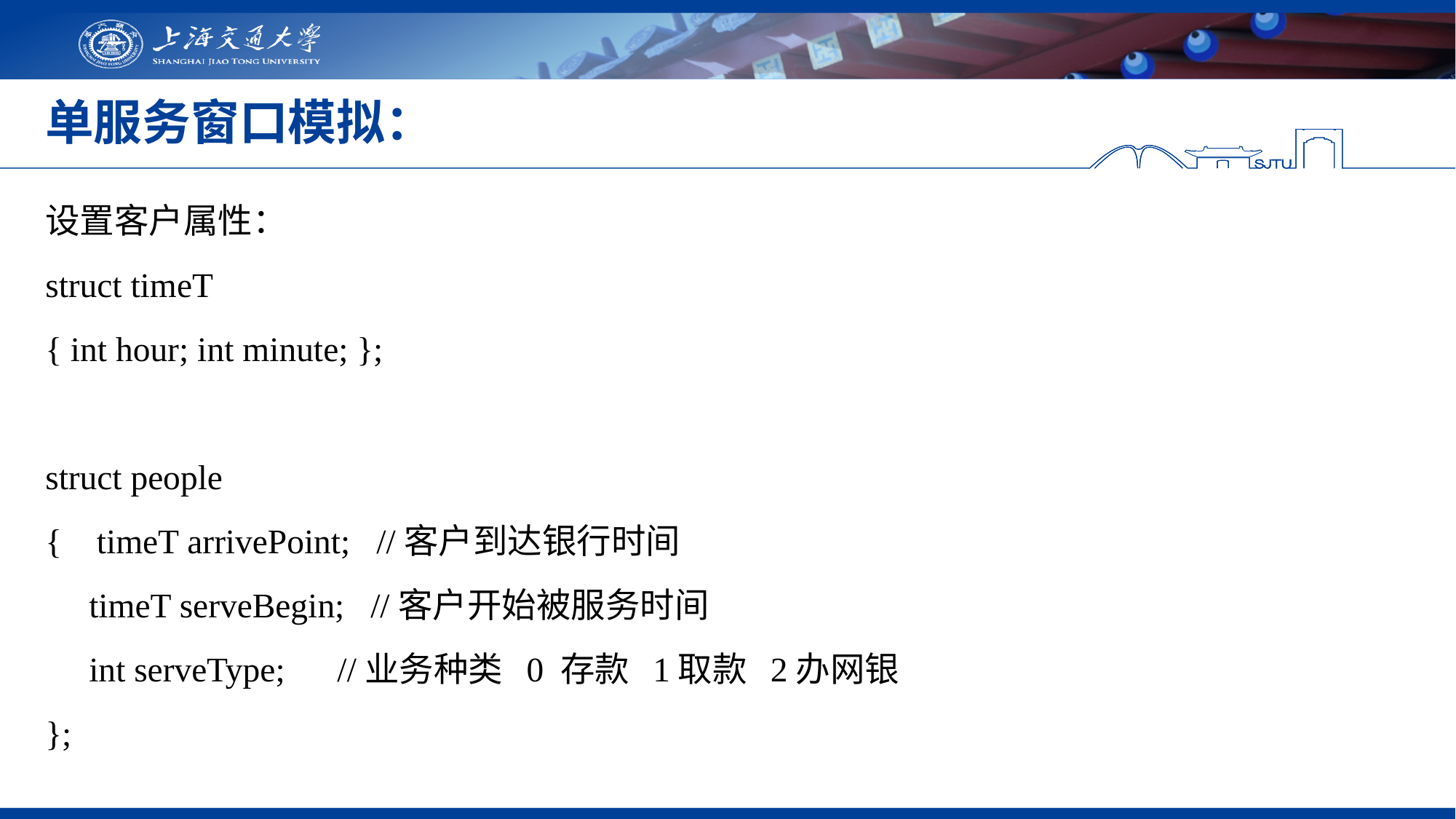

# 单服务窗口模拟：
设置客户属性：
struct timeT
{ int hour; int minute; };

struct people
{    timeT arrivePoint;   //客户到达银行时间
     timeT serveBegin;   //客户开始被服务时间
     int serveType;      //业务种类  0 存款  1取款  2办网银
};